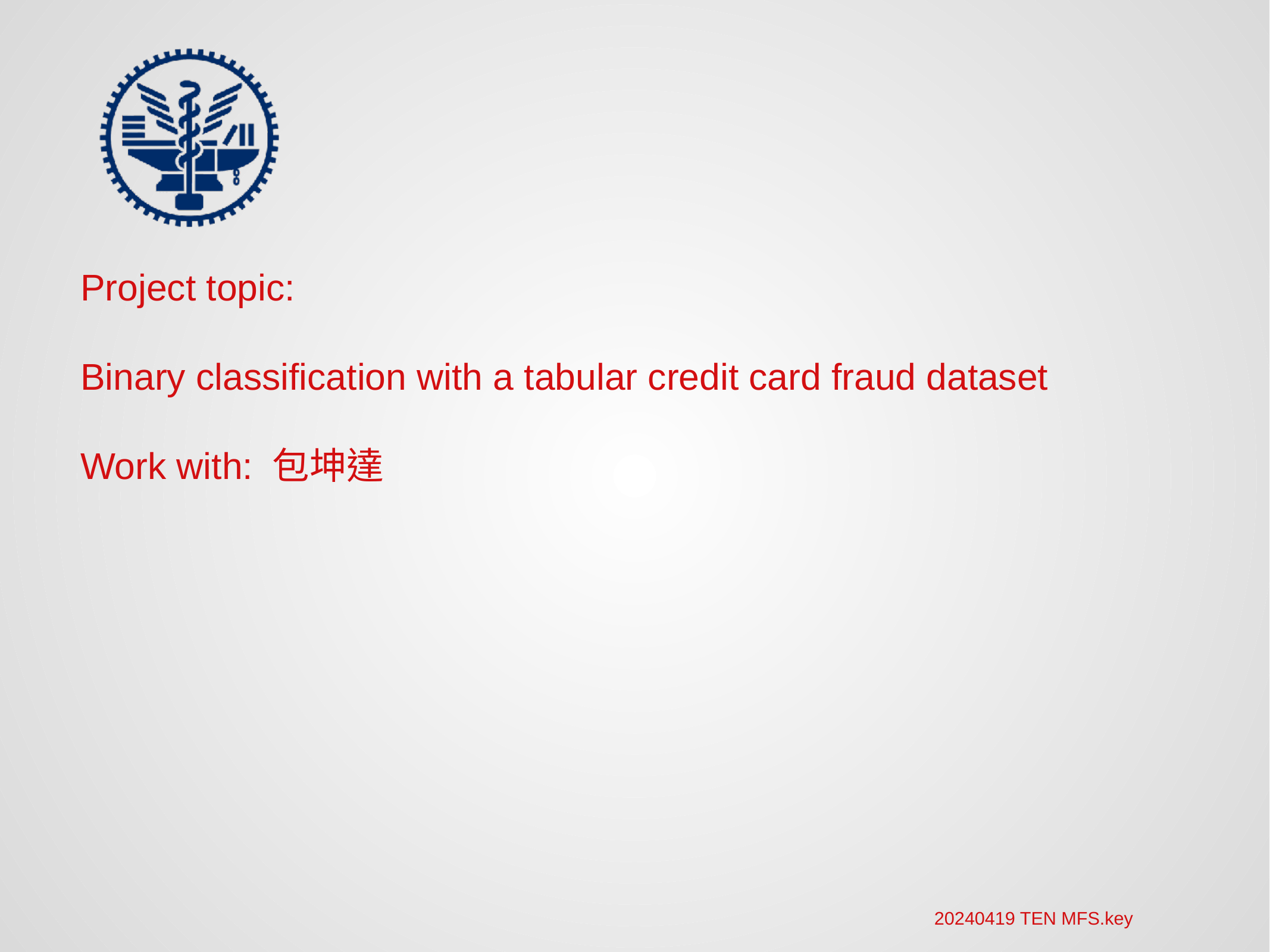

Project topic:

Binary classification with a tabular credit card fraud dataset

Work with: 包坤達

20240419 TEN MFS.key